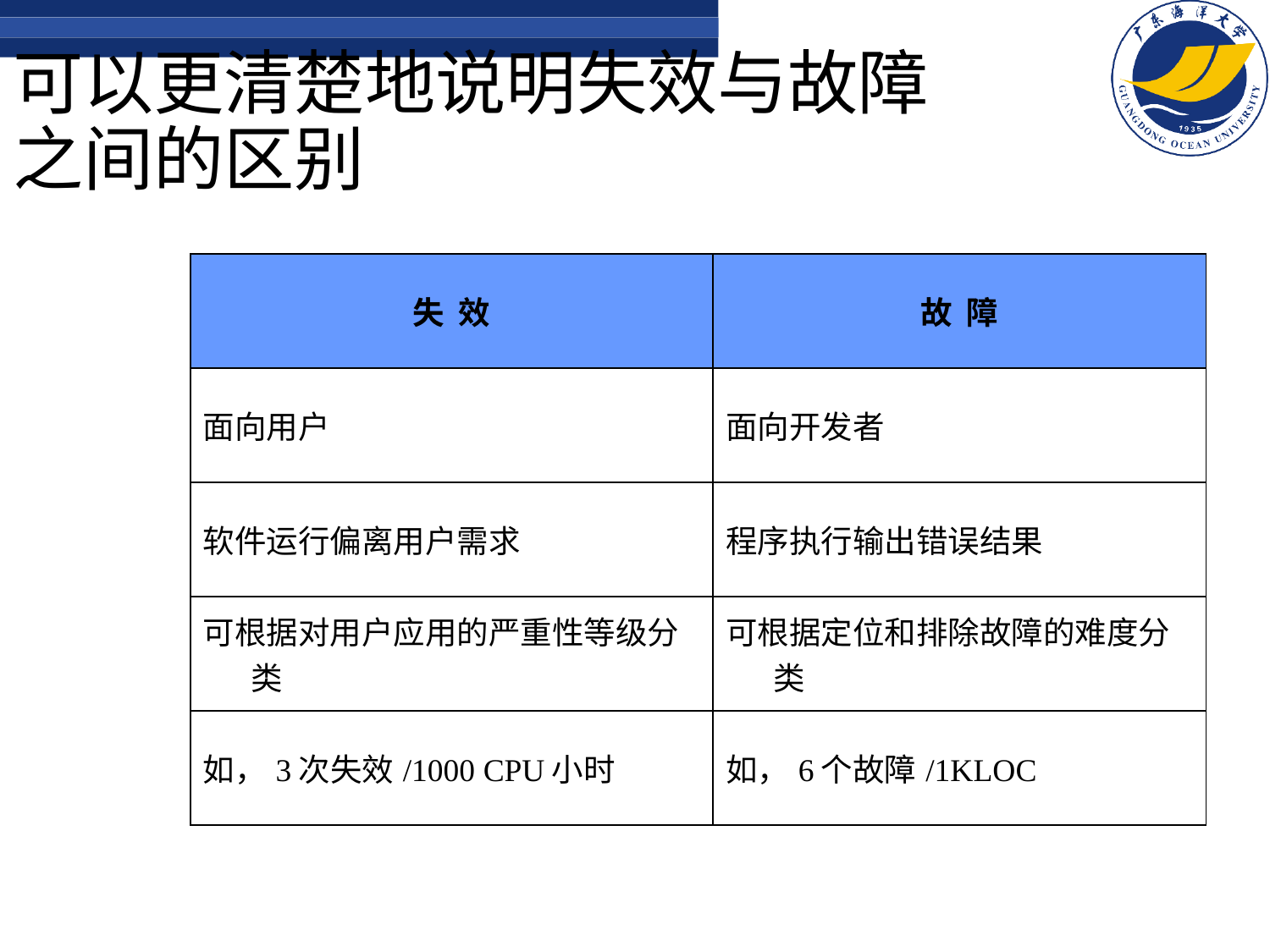

# 可以更清楚地说明失效与故障之间的区别
| 失 效 | 故 障 |
| --- | --- |
| 面向用户 | 面向开发者 |
| 软件运行偏离用户需求 | 程序执行输出错误结果 |
| 可根据对用户应用的严重性等级分类 | 可根据定位和排除故障的难度分类 |
| 如，3次失效/1000 CPU小时 | 如，6个故障/1KLOC |
17